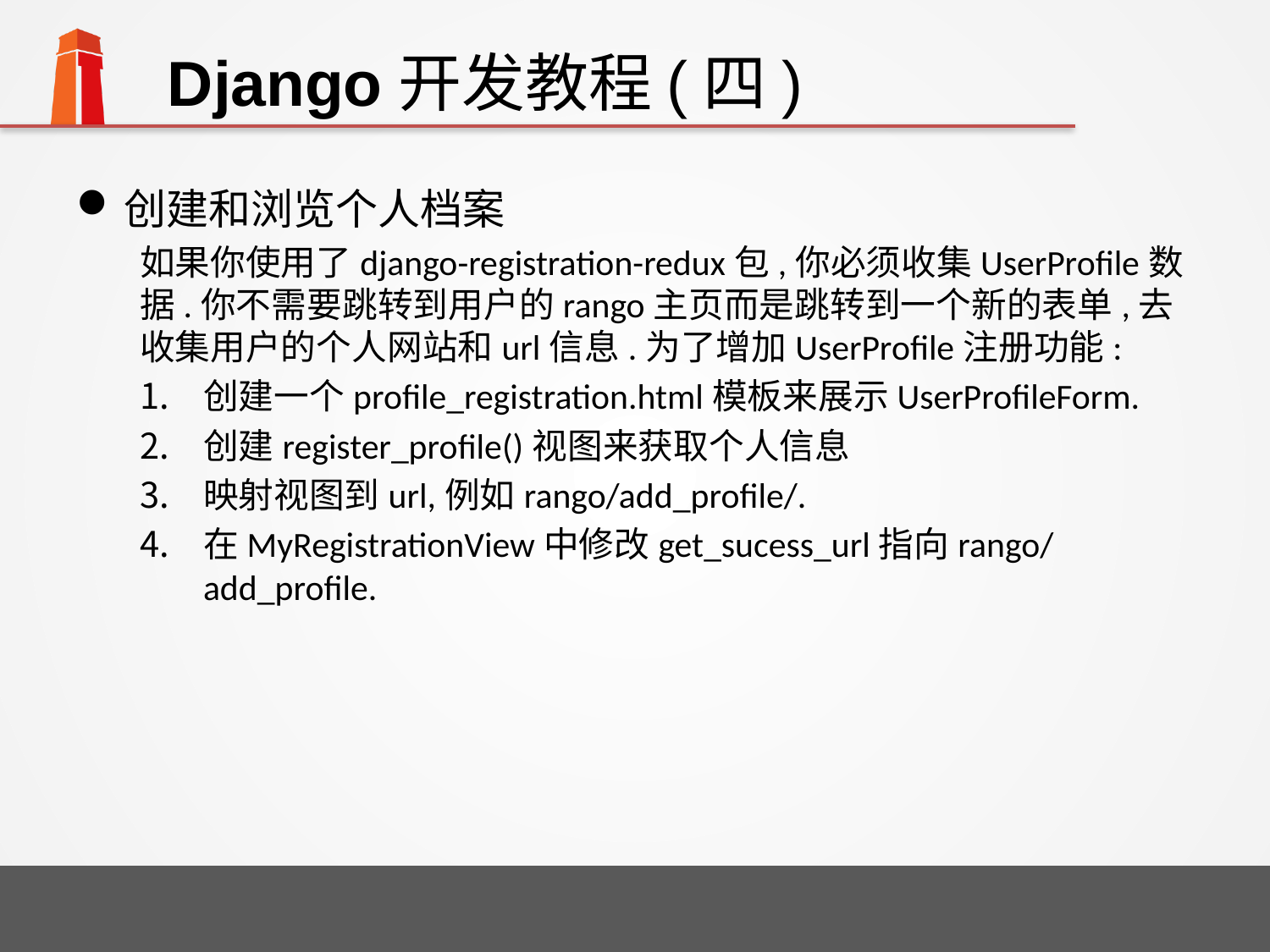

# Django开发教程(四)
创建和浏览个人档案
如果你使用了django-registration-redux包,你必须收集UserProfile数据.你不需要跳转到用户的rango主页而是跳转到一个新的表单,去收集用户的个人网站和url信息.为了增加UserProfile注册功能:
创建一个profile_registration.html模板来展示UserProfileForm.
创建register_profile()视图来获取个人信息
映射视图到url,例如rango/add_profile/.
在MyRegistrationView中修改get_sucess_url指向rango/add_profile.